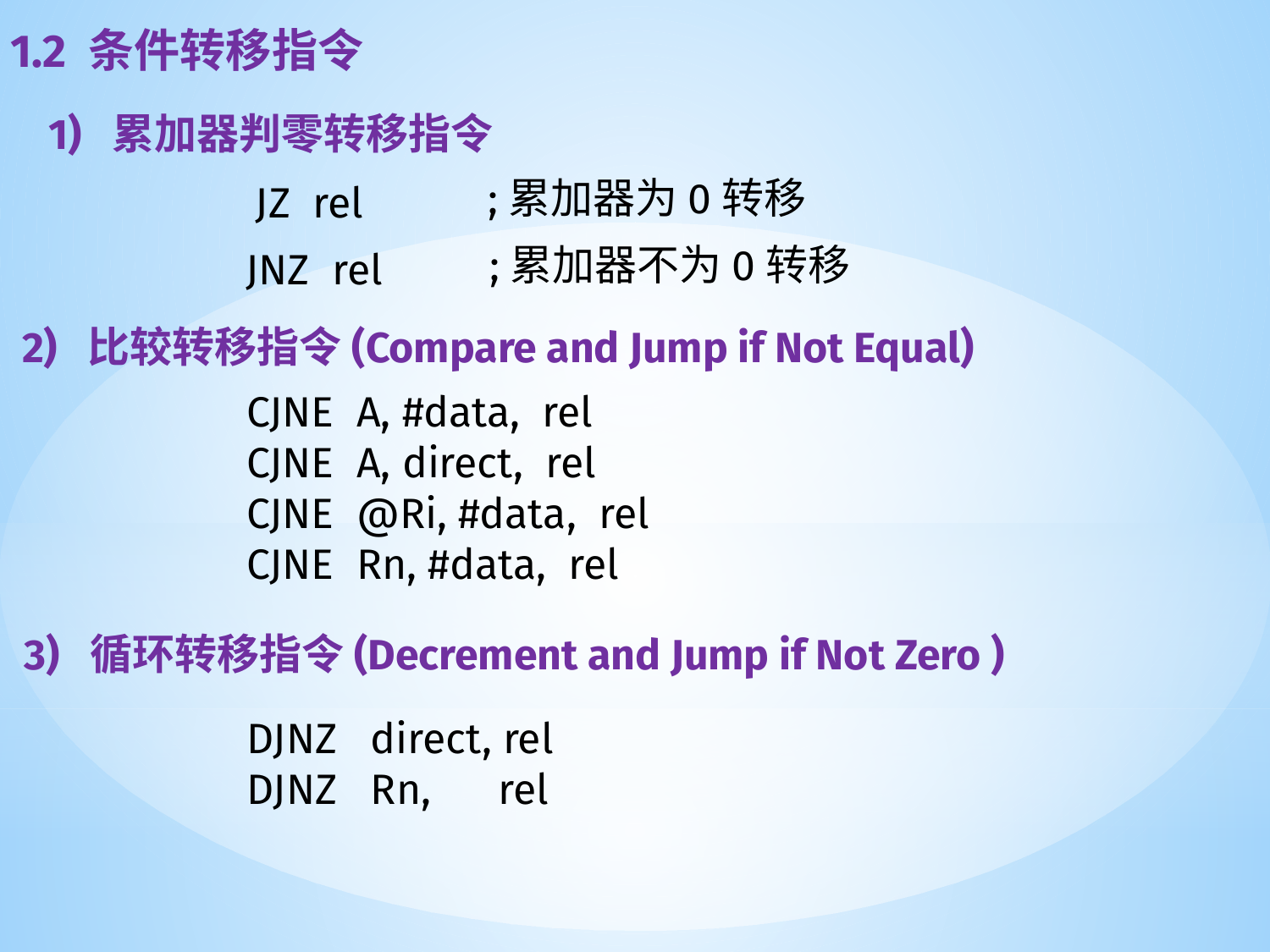

1.2 条件转移指令
1)  累加器判零转移指令
;累加器为0转移
JZ  rel
;累加器不为0转移
JNZ  rel
2)  比较转移指令(Compare and Jump if Not Equal)
CJNE  A, #data,  rel
CJNE  A, direct,  rel
CJNE  @Ri, #data,  rel
CJNE  Rn, #data,  rel
3)  循环转移指令(Decrement and Jump if Not Zero )
DJNZ   direct, rel
DJNZ   Rn,      rel